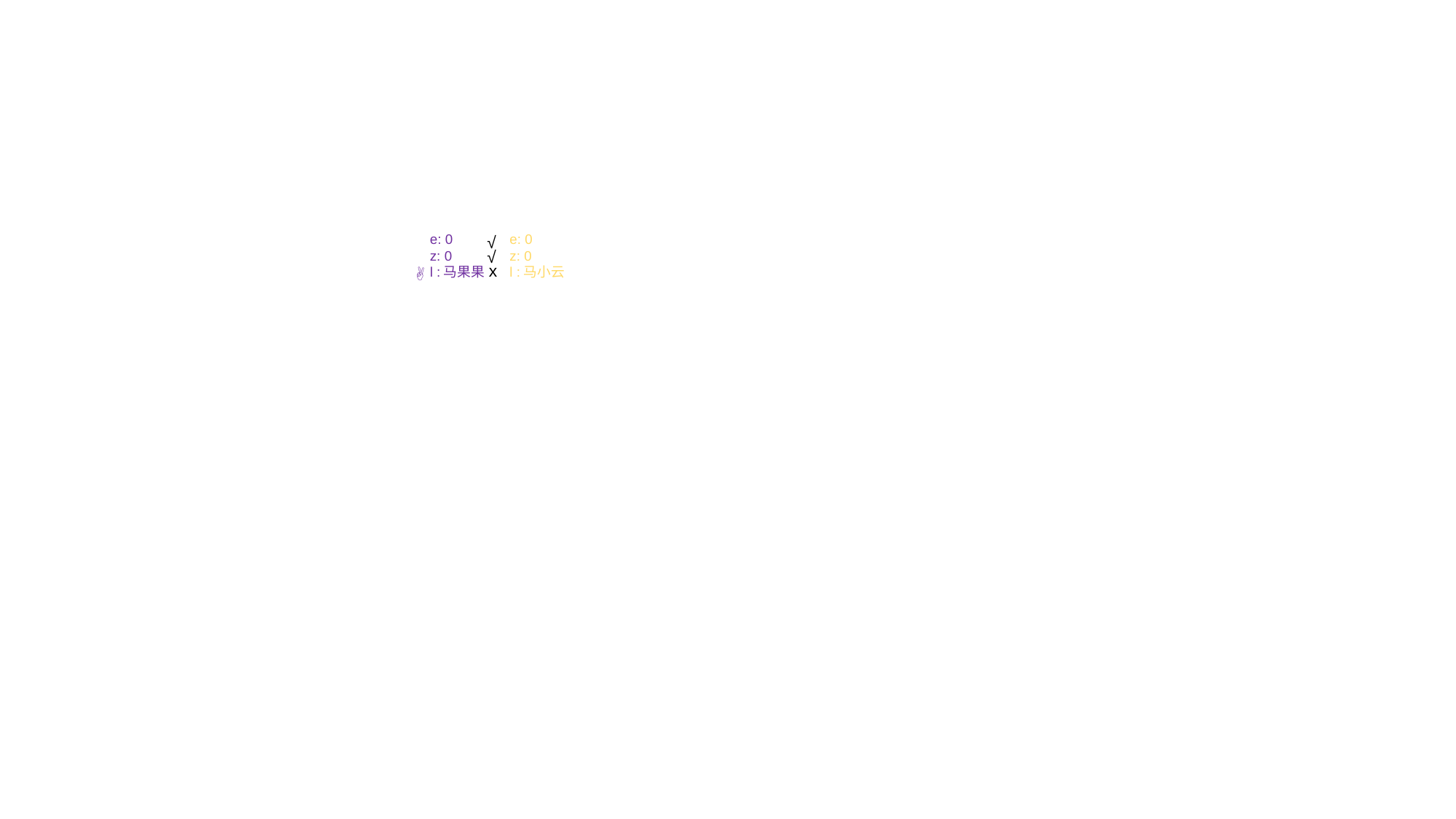

e: 0
z: 0
l :马果果
e: 0
z: 0
l :马小云
√
√
x
✌️